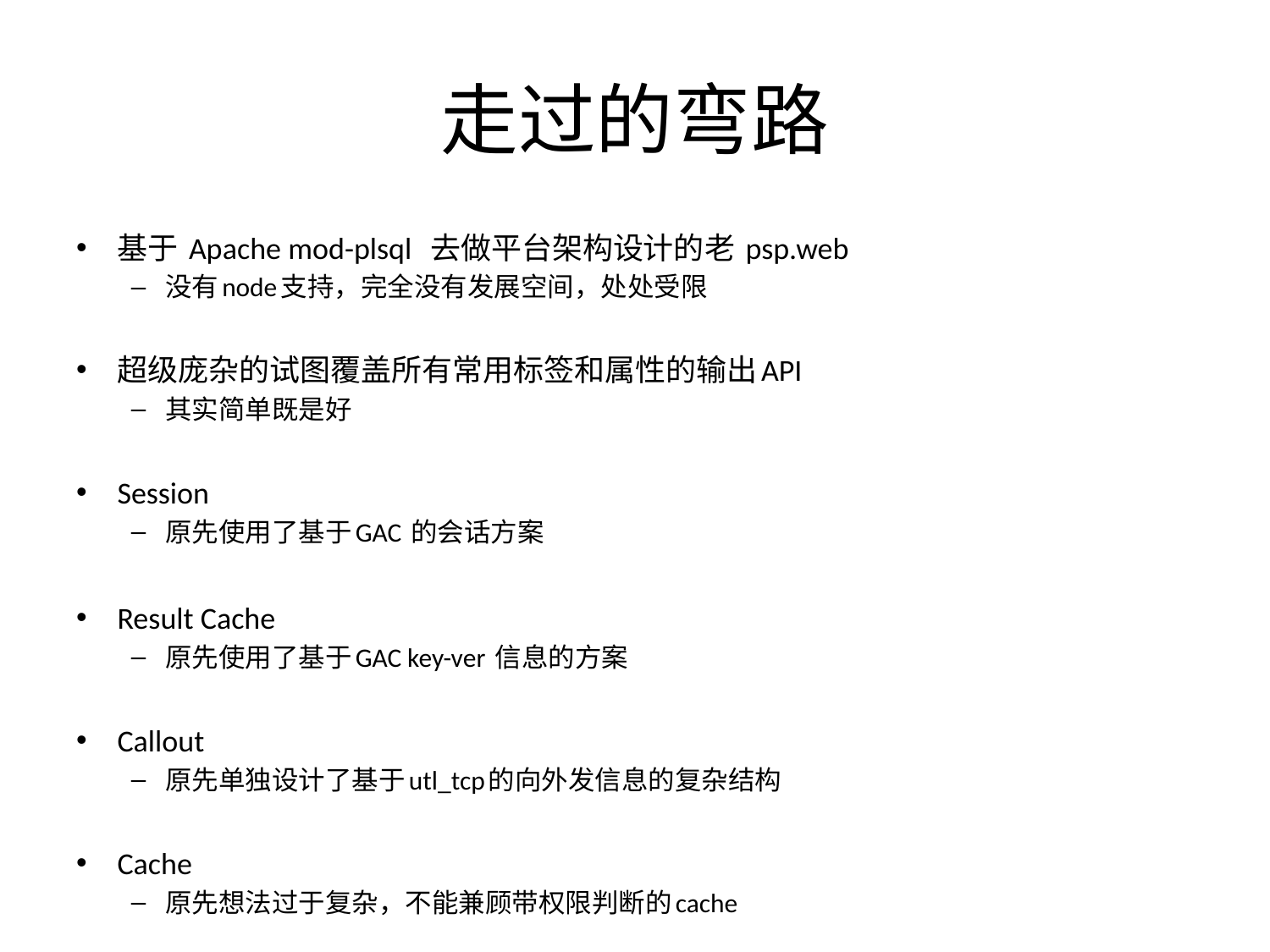

# 走过的弯路
基于 Apache mod-plsql  去做平台架构设计的老 psp.web
没有node支持，完全没有发展空间，处处受限

超级庞杂的试图覆盖所有常用标签和属性的输出API
其实简单既是好

Session
原先使用了基于GAC 的会话方案

Result Cache
原先使用了基于GAC key-ver 信息的方案

Callout
原先单独设计了基于utl_tcp的向外发信息的复杂结构

Cache
原先想法过于复杂，不能兼顾带权限判断的cache